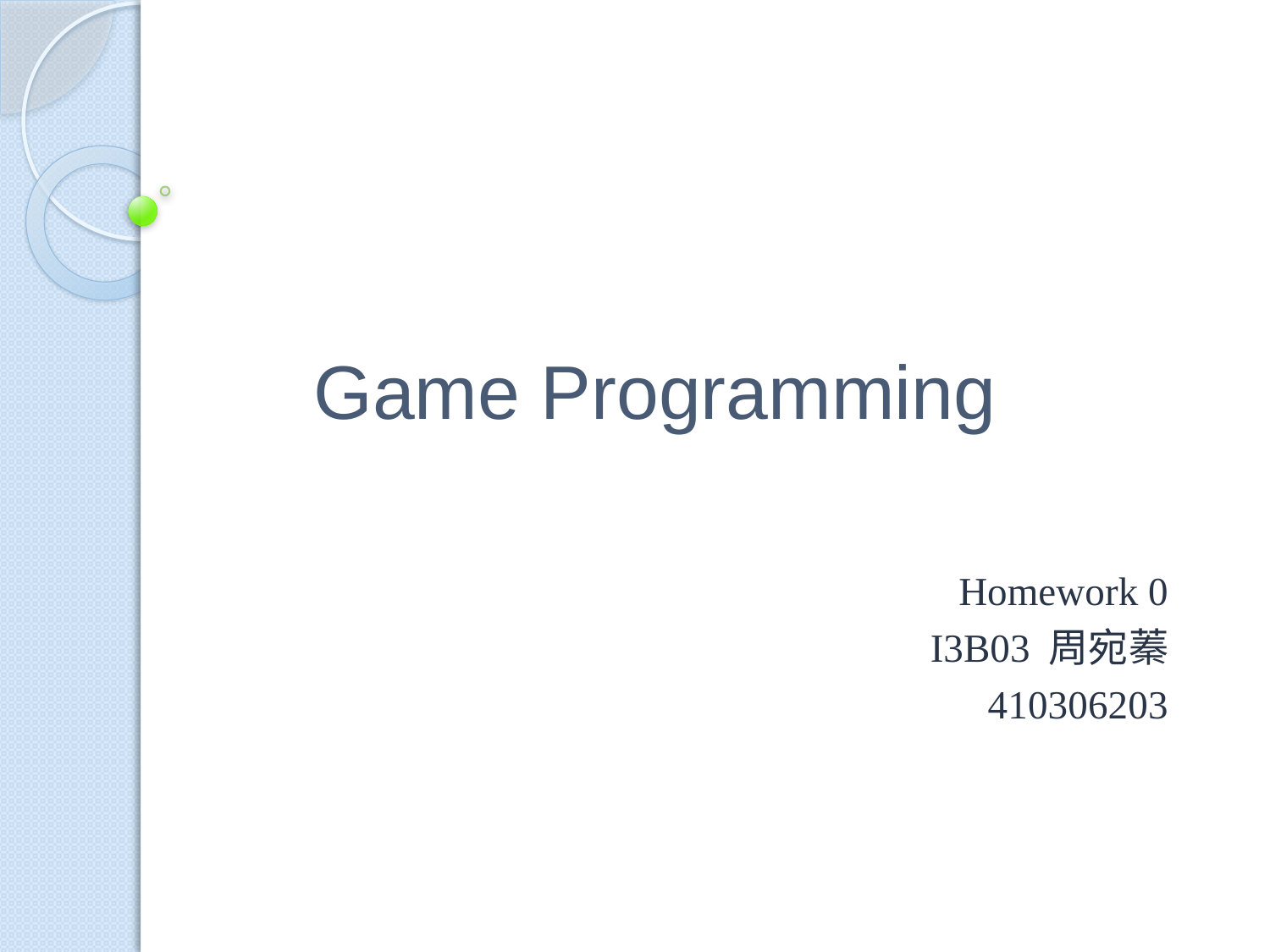

# Game Programming
Homework 0
I3B03 周宛蓁
410306203